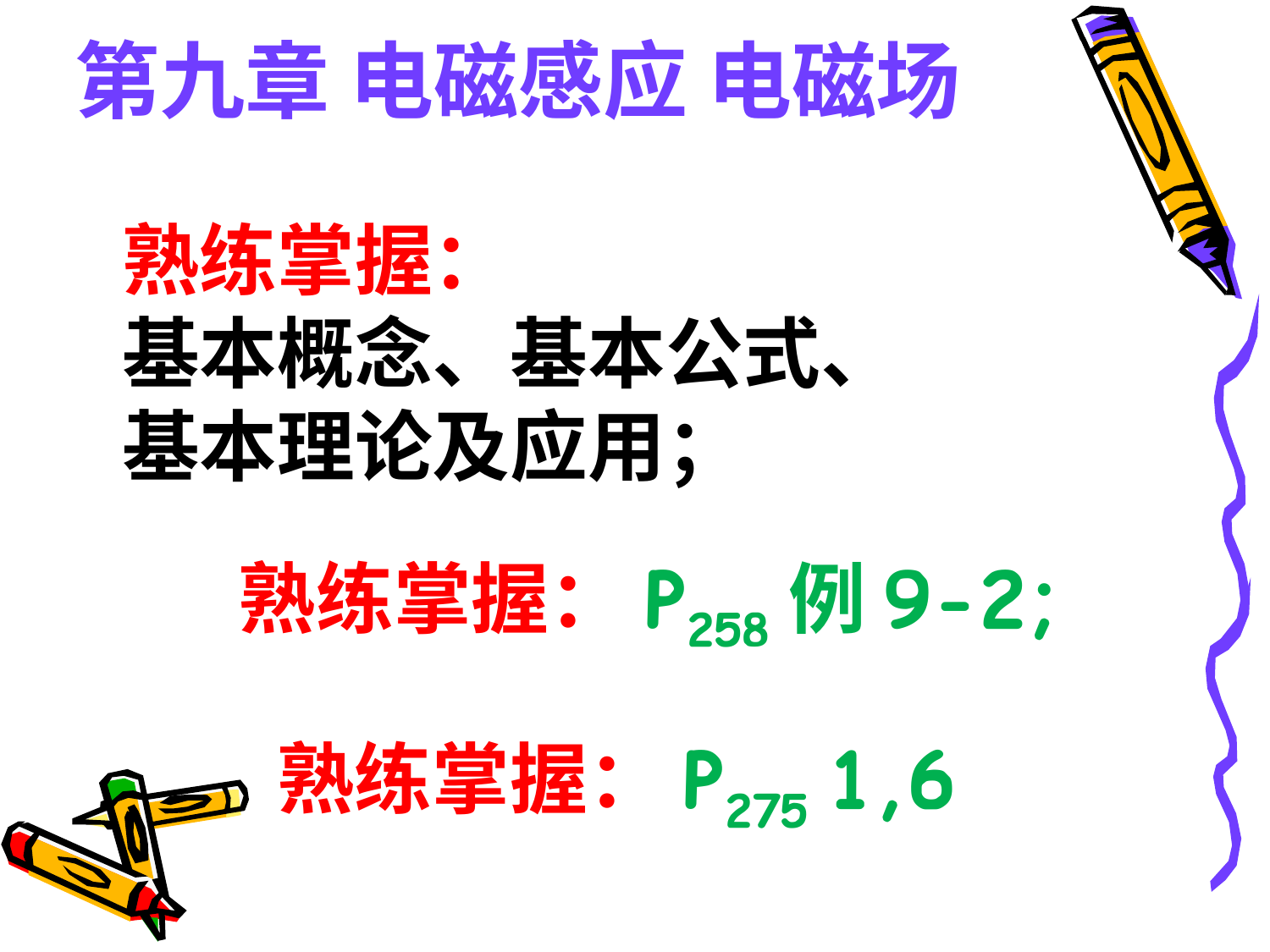

第九章 电磁感应 电磁场
熟练掌握：
基本概念、基本公式、
基本理论及应用；
熟练掌握：P258例9-2;
熟练掌握：P275 1,6